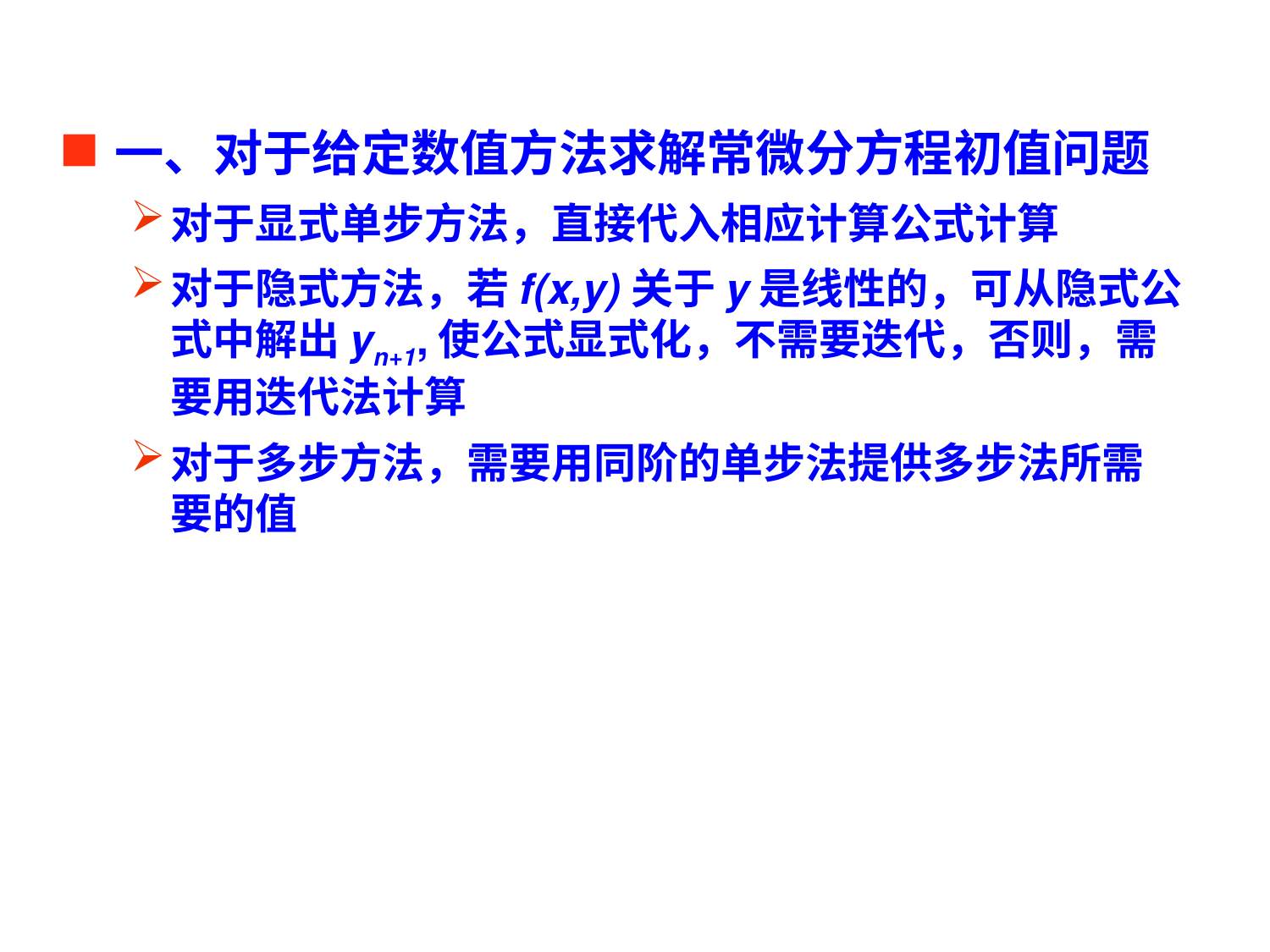

一、对于给定数值方法求解常微分方程初值问题
对于显式单步方法，直接代入相应计算公式计算
对于隐式方法，若f(x,y)关于y是线性的，可从隐式公式中解出yn+1,使公式显式化，不需要迭代，否则，需要用迭代法计算
对于多步方法，需要用同阶的单步法提供多步法所需要的值